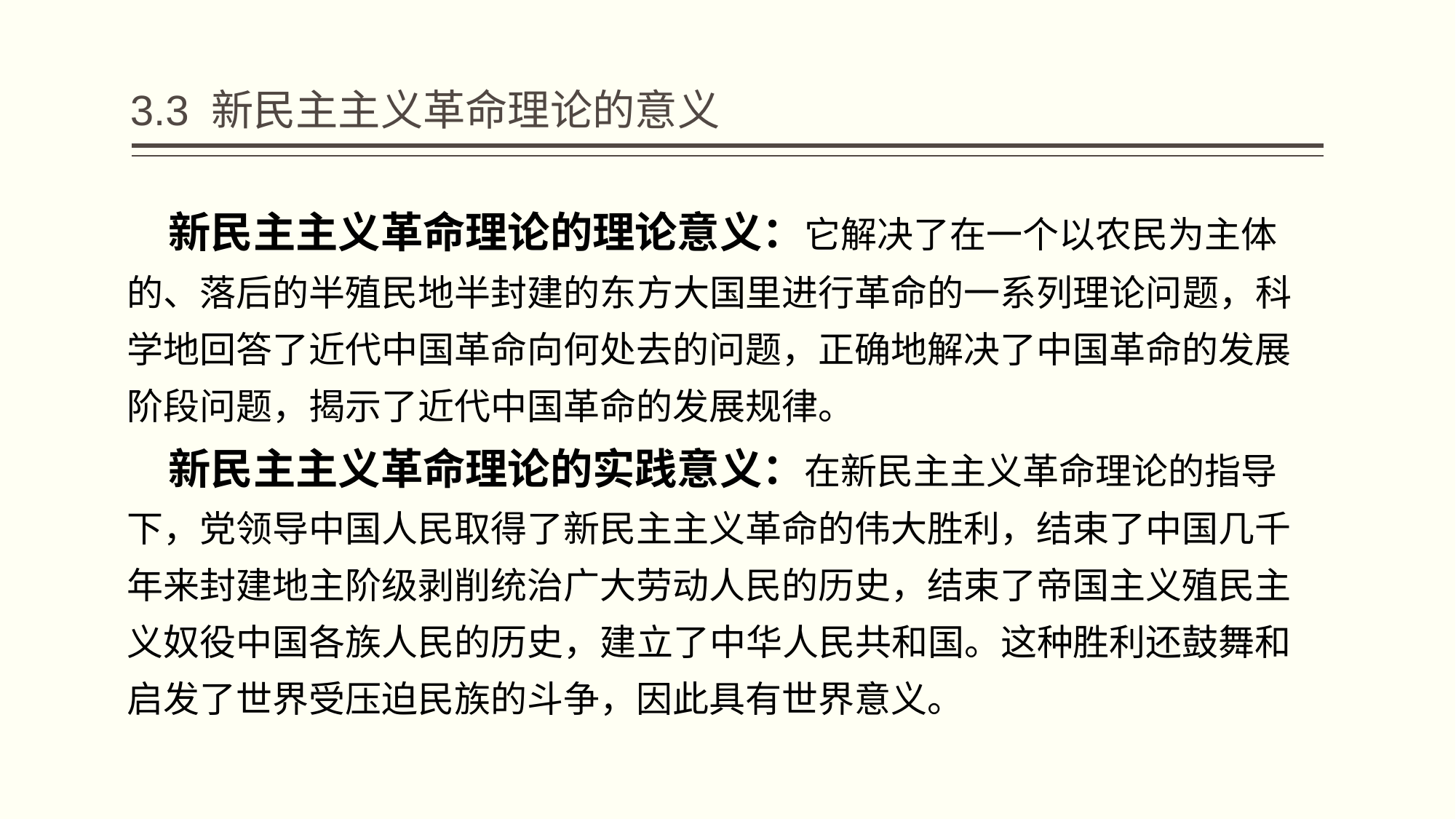

# 3.3 新民主主义革命理论的意义
    新民主主义革命理论的理论意义：它解决了在一个以农民为主体的、落后的半殖民地半封建的东方大国里进行革命的一系列理论问题，科学地回答了近代中国革命向何处去的问题，正确地解决了中国革命的发展阶段问题，揭示了近代中国革命的发展规律。
    新民主主义革命理论的实践意义：在新民主主义革命理论的指导下，党领导中国人民取得了新民主主义革命的伟大胜利，结束了中国几千年来封建地主阶级剥削统治广大劳动人民的历史，结束了帝国主义殖民主义奴役中国各族人民的历史，建立了中华人民共和国。这种胜利还鼓舞和启发了世界受压迫民族的斗争，因此具有世界意义。